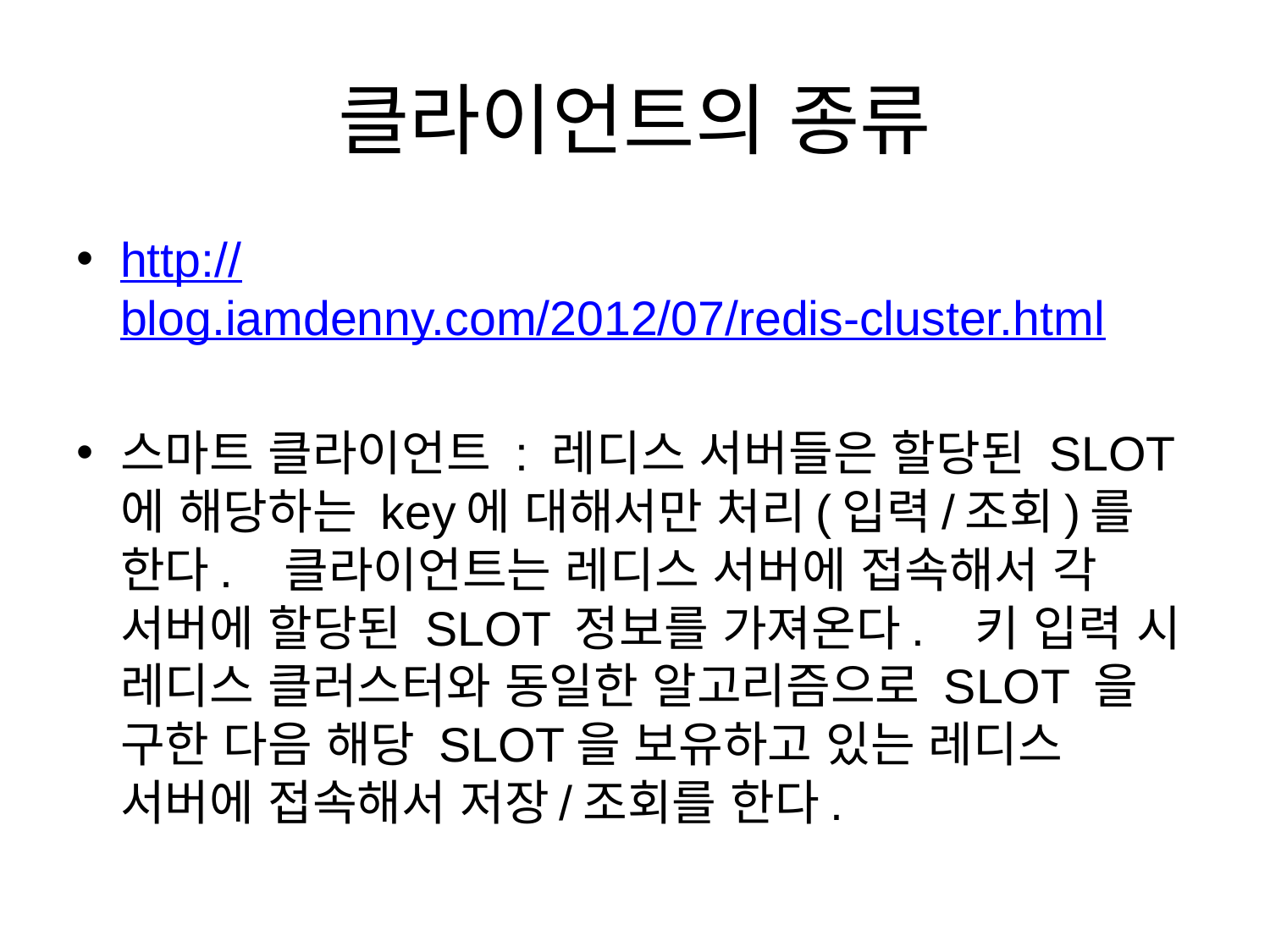

# 클라이언트의 종류
http://blog.iamdenny.com/2012/07/redis-cluster.html

스마트 클라이언트 : 레디스 서버들은 할당된 SLOT에 해당하는 key에 대해서만 처리(입력/조회)를 한다.   클라이언트는 레디스 서버에 접속해서 각 서버에 할당된 SLOT 정보를 가져온다.   키 입력 시 레디스 클러스터와 동일한 알고리즘으로 SLOT 을 구한 다음 해당 SLOT을 보유하고 있는 레디스 서버에 접속해서 저장/조회를 한다.